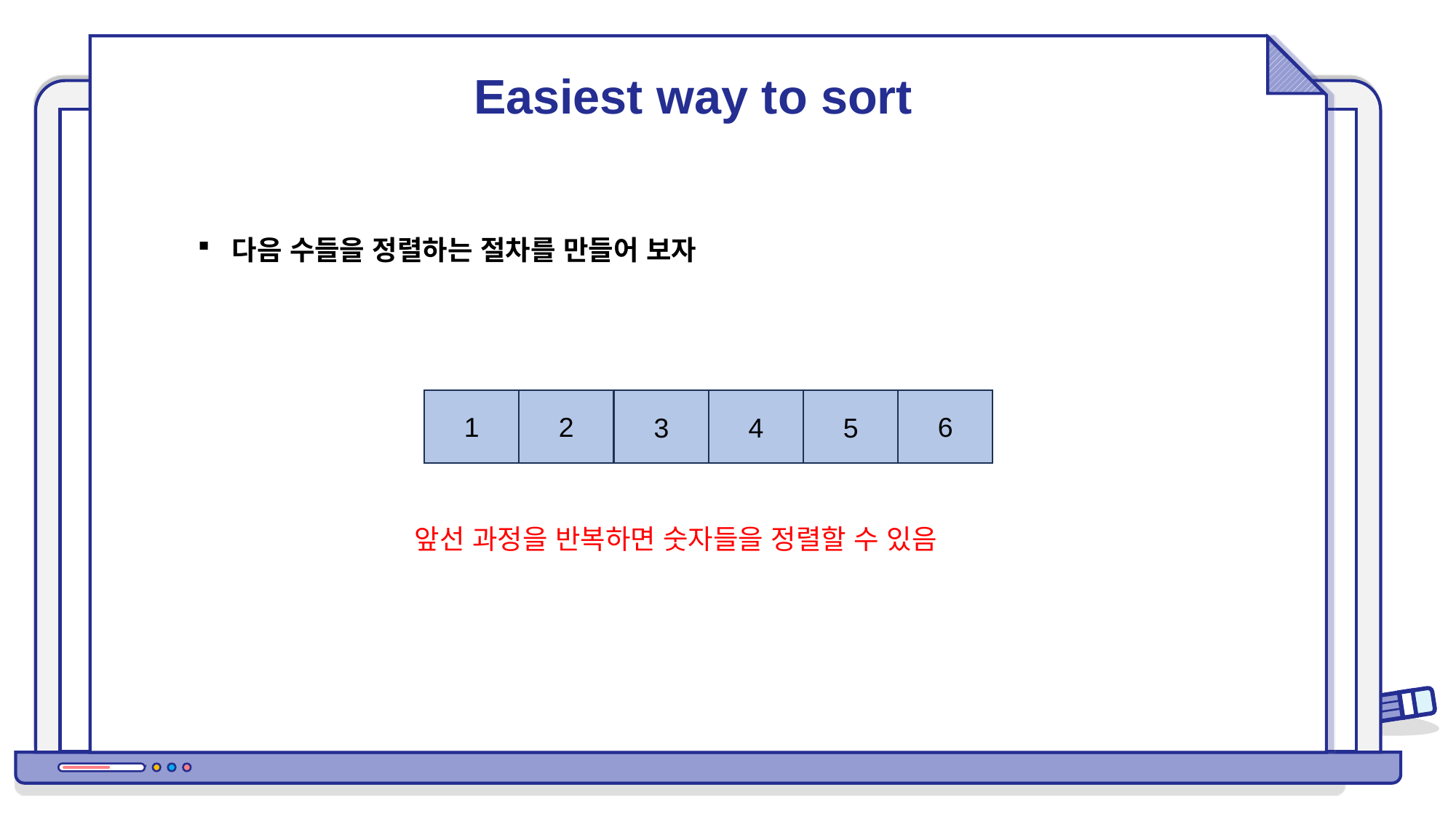

Easiest way to sort

다음 수들을 정렬하는 절차를 만들어 보자
1
2
6
5
3
4
앞선 과정을 반복하면 숫자들을 정렬할 수 있음